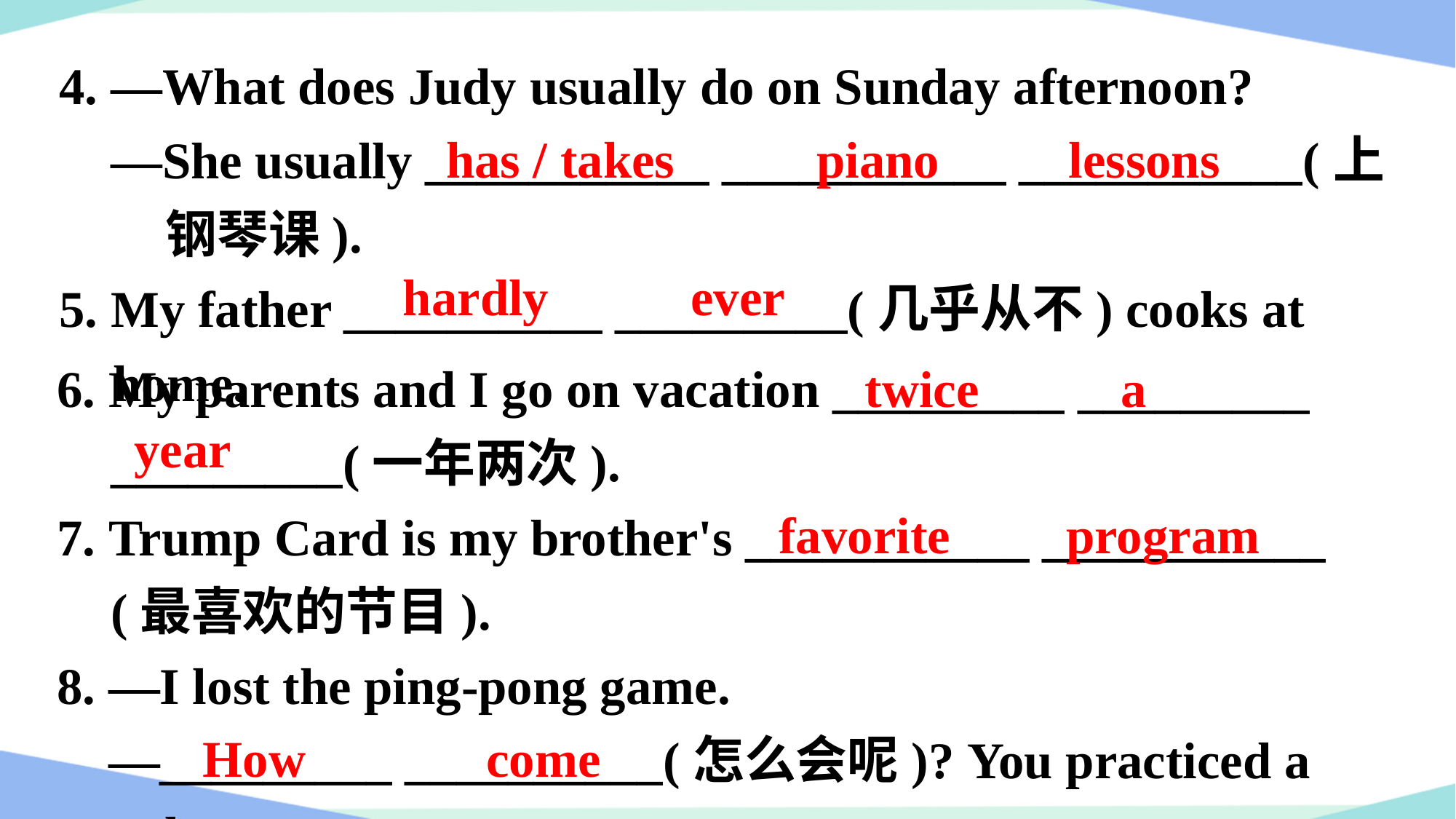

4. —What does Judy usually do on Sunday afternoon?
    —She usually ___________ ___________ ___________(上钢琴课).
5. My father __________ _________(几乎从不) cooks at home.
has / takes           piano          lessons
hardly           ever
6. My parents and I go on vacation _________ _________ _________(一年两次).
7. Trump Card is my brother's ___________ ___________ (最喜欢的节目).
8. —I lost the ping-pong game.
    —_________ __________(怎么会呢)? You practiced a lot.
twice           a
year
favorite         program
How              come